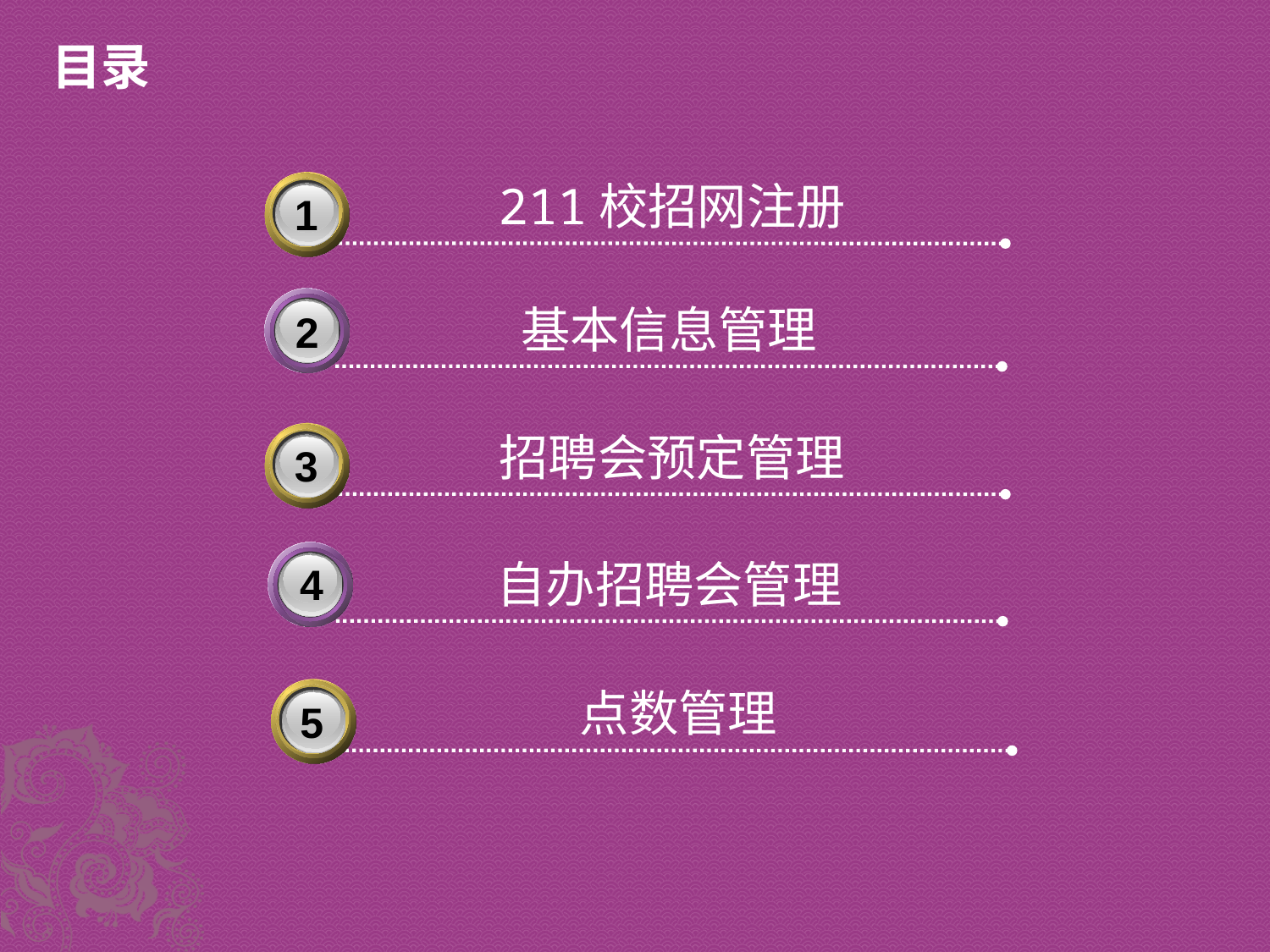

目录
211校招网注册

3

1

基本信息管理
2

招聘会预定管理

3

3

自办招聘会管理
4

点数管理

3

5